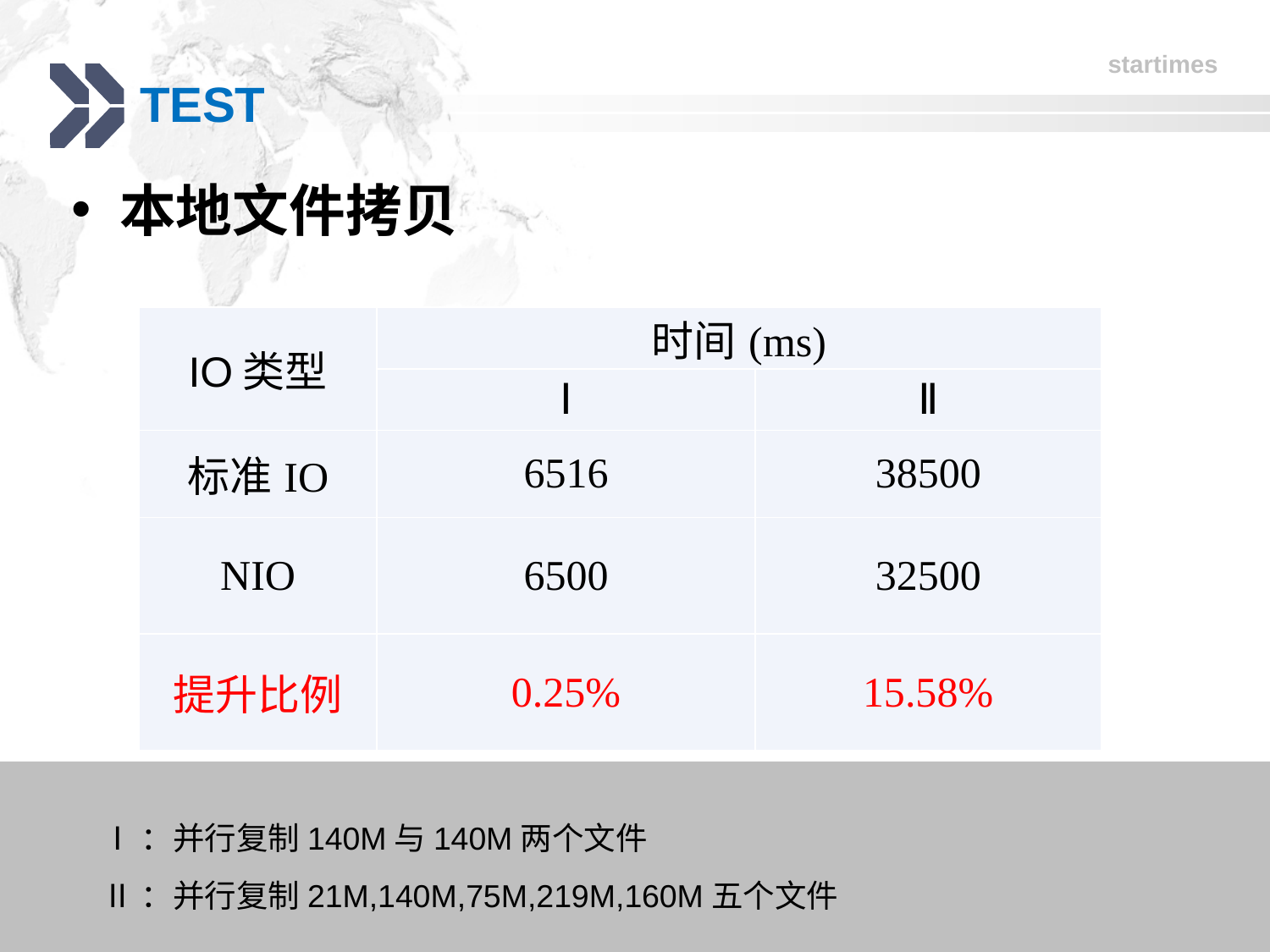

# TEST
本地文件拷贝
| IO类型 | 时间(ms) |  |
| --- | --- | --- |
|  | Ⅰ | Ⅱ |
| 标准IO | 6516 | 38500 |
| NIO | 6500 | 32500 |
| 提升比例 | 0.25% | 15.58% |
Ⅰ：并行复制140M与140M两个文件
Ⅱ：并行复制21M,140M,75M,219M,160M五个文件